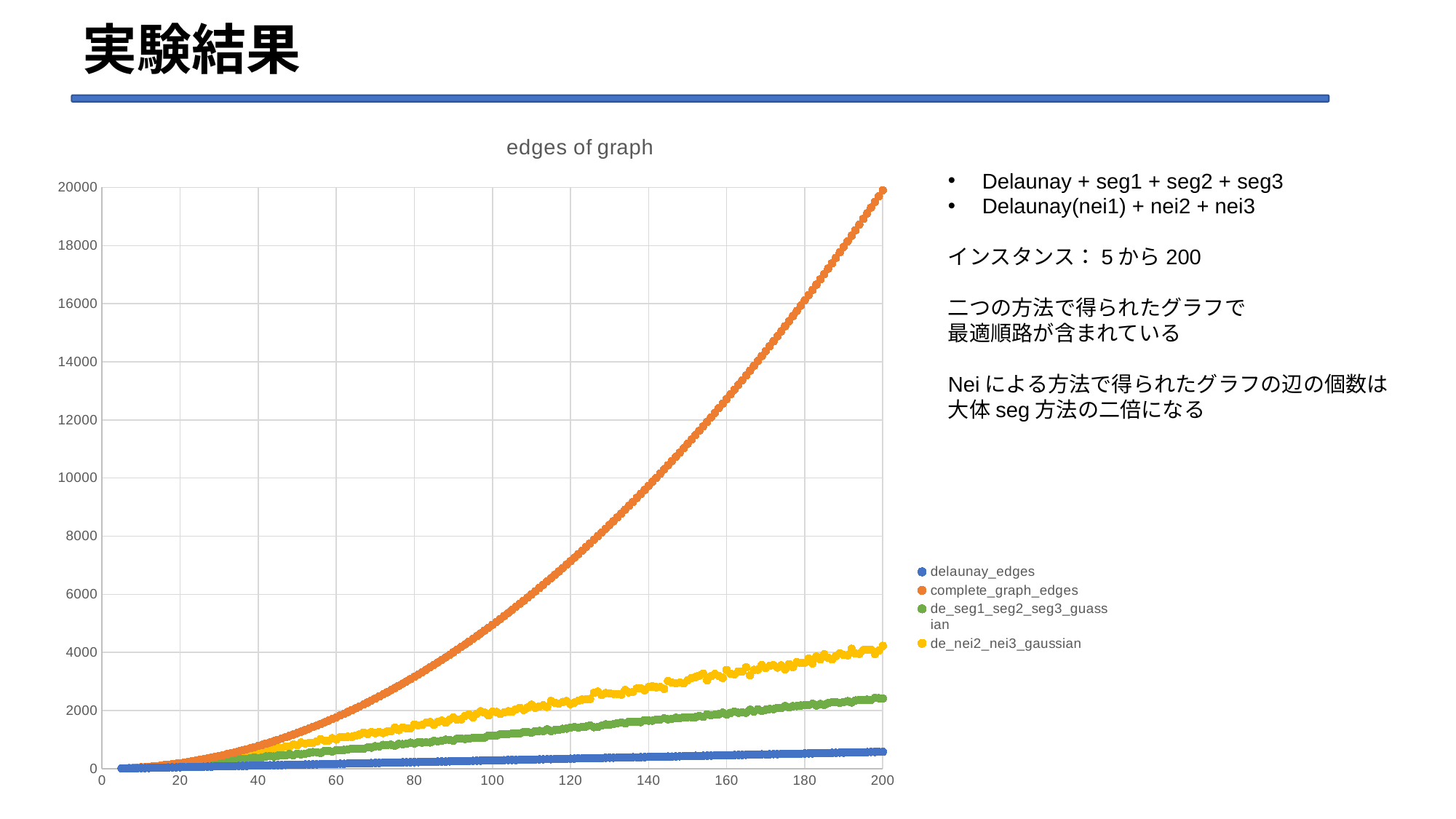

# 実験結果

### Chart: edges of graph

| Category |  |  |  |  |
|---|---|---|---|---|
Delaunay + seg1 + seg2 + seg3
Delaunay(nei1) + nei2 + nei3

インスタンス：5から200

二つの方法で得られたグラフで
最適順路が含まれている

Neiによる方法で得られたグラフの辺の個数は
大体seg方法の二倍になる